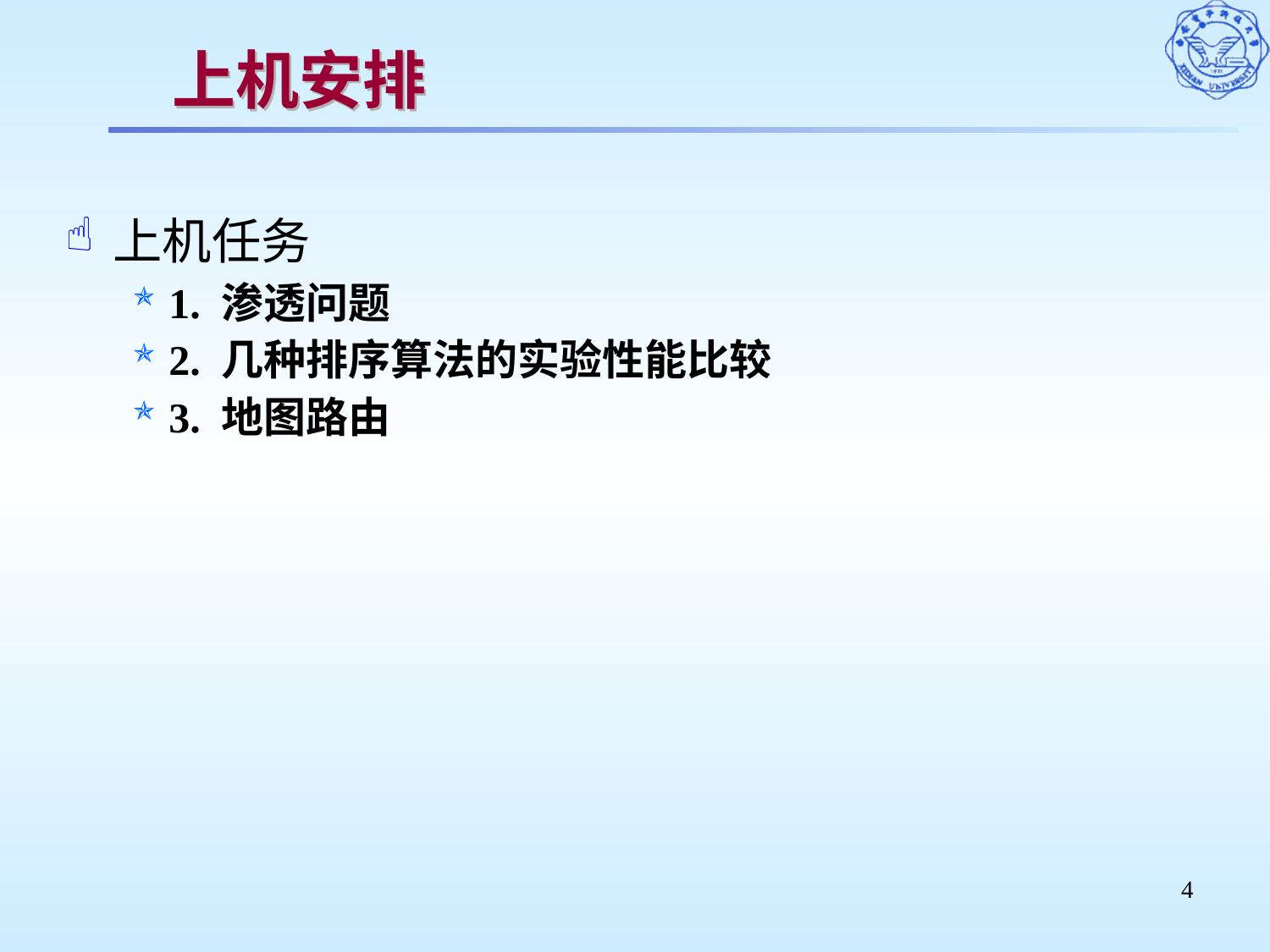

# 上机安排

上机任务
1. 渗透问题
2. 几种排序算法的实验性能比较
3. 地图路由
4